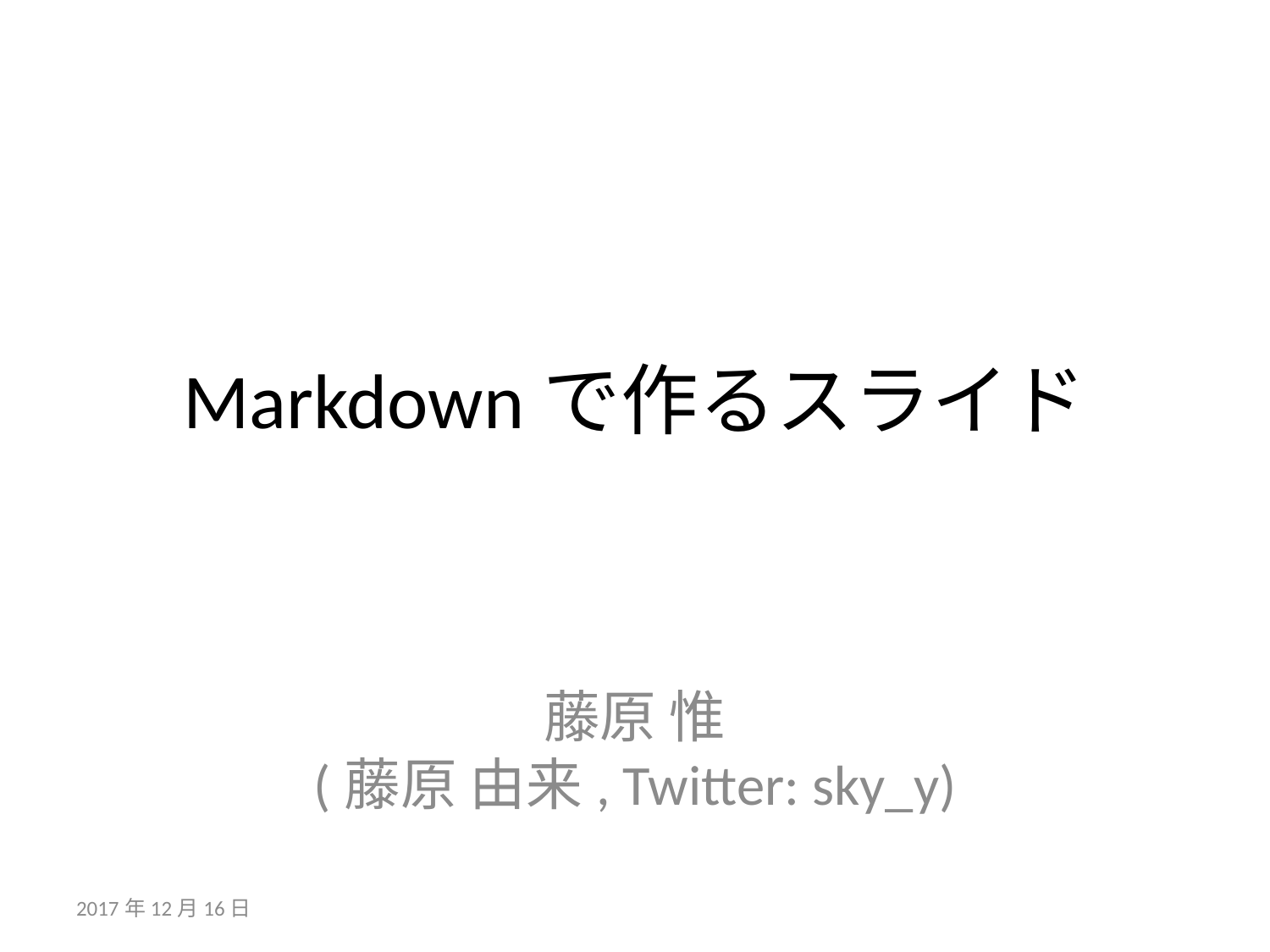

# Markdownで作るスライド
藤原 惟
(藤原 由来, Twitter: sky_y)
2017年12月16日